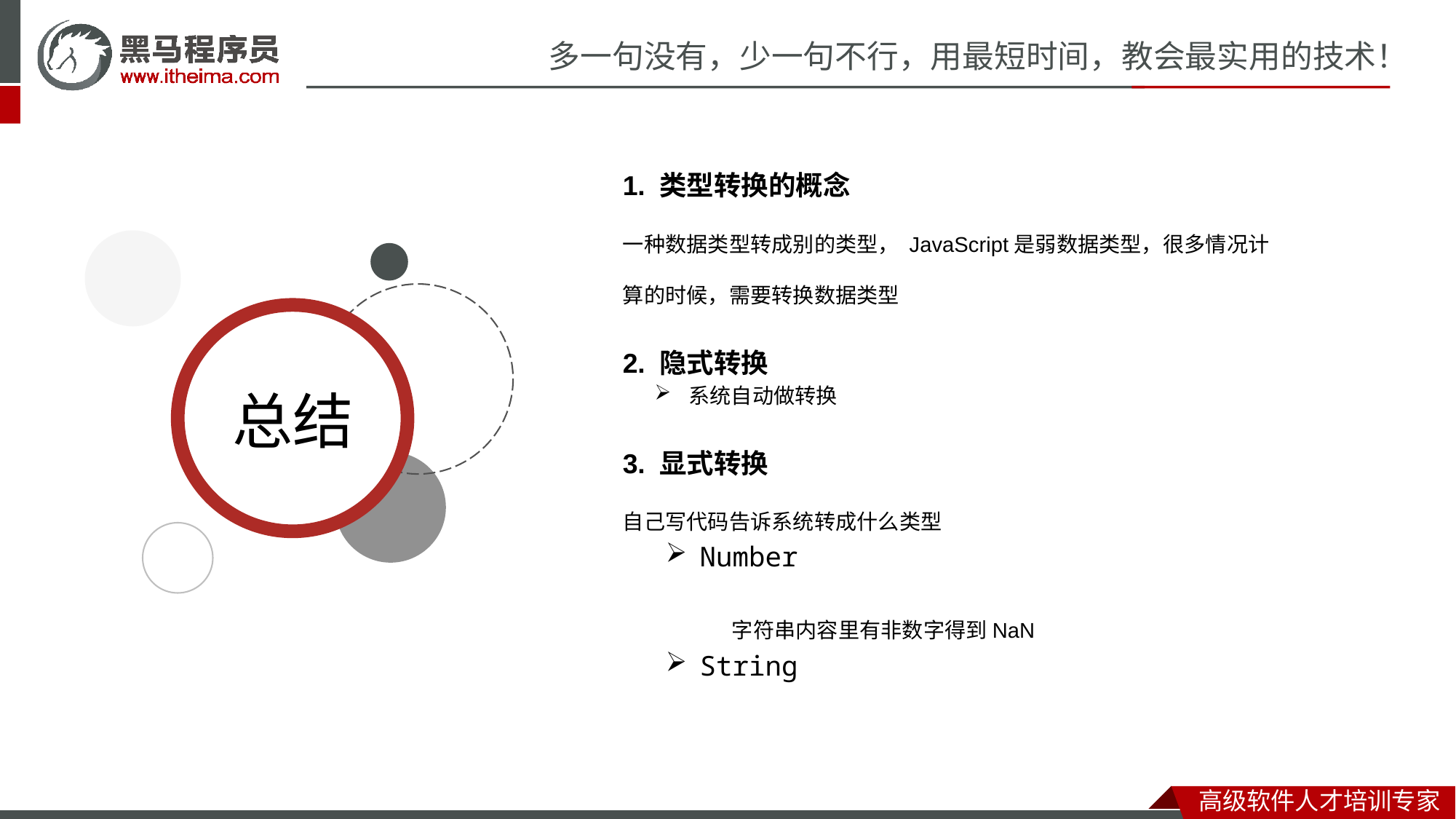

1. 类型转换的概念
一种数据类型转成别的类型， JavaScript是弱数据类型，很多情况计算的时候，需要转换数据类型
2. 隐式转换
系统自动做转换
3. 显式转换
自己写代码告诉系统转成什么类型
Number
	字符串内容里有非数字得到NaN
String